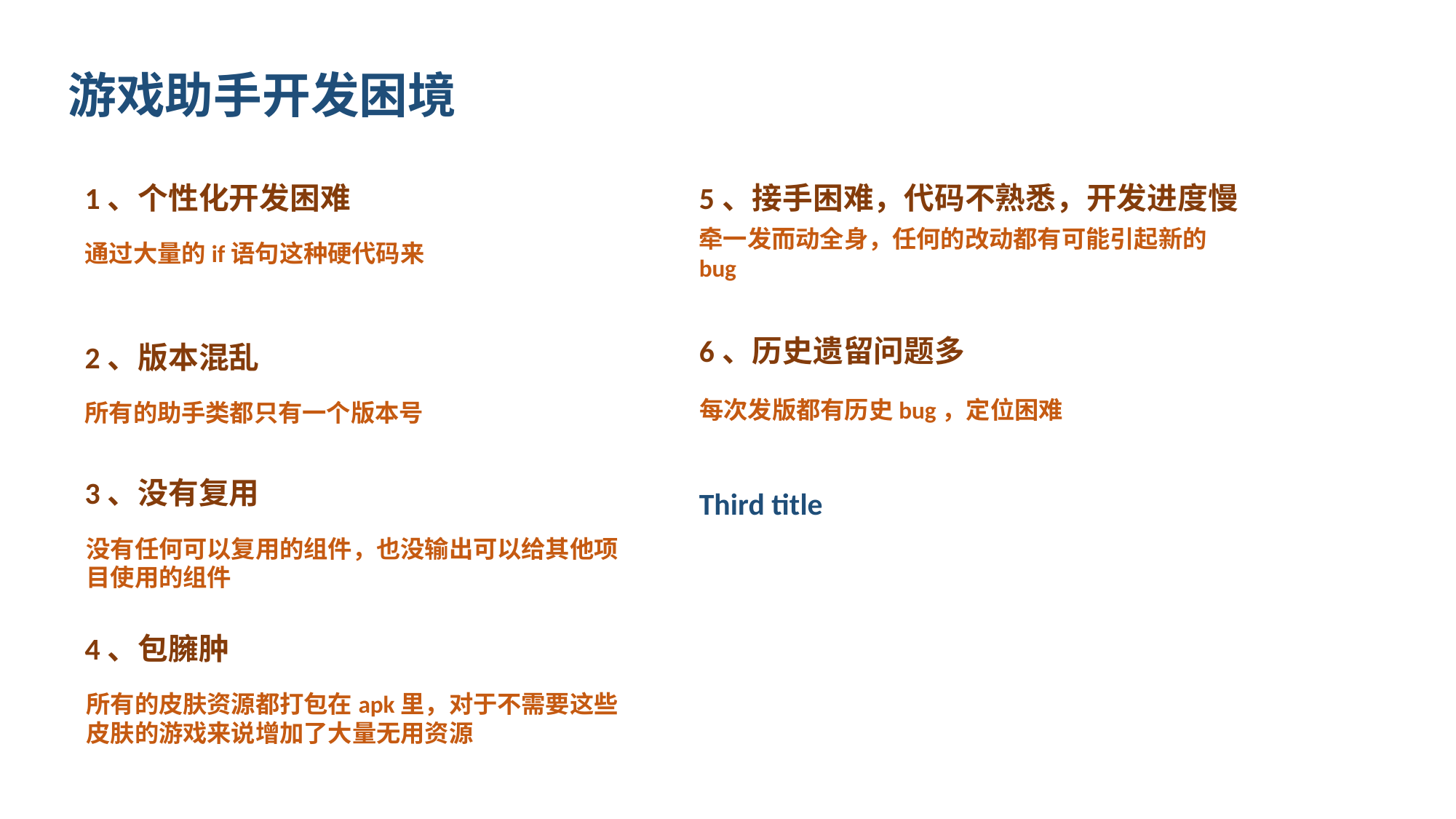

游戏助手开发困境
1、个性化开发困难
通过大量的if语句这种硬代码来
5、接手困难，代码不熟悉，开发进度慢
牵一发而动全身，任何的改动都有可能引起新的bug
6、历史遗留问题多
每次发版都有历史bug，定位困难
2、版本混乱
所有的助手类都只有一个版本号
3、没有复用
没有任何可以复用的组件，也没输出可以给其他项目使用的组件
Third title
4、包臃肿
所有的皮肤资源都打包在apk里，对于不需要这些皮肤的游戏来说增加了大量无用资源